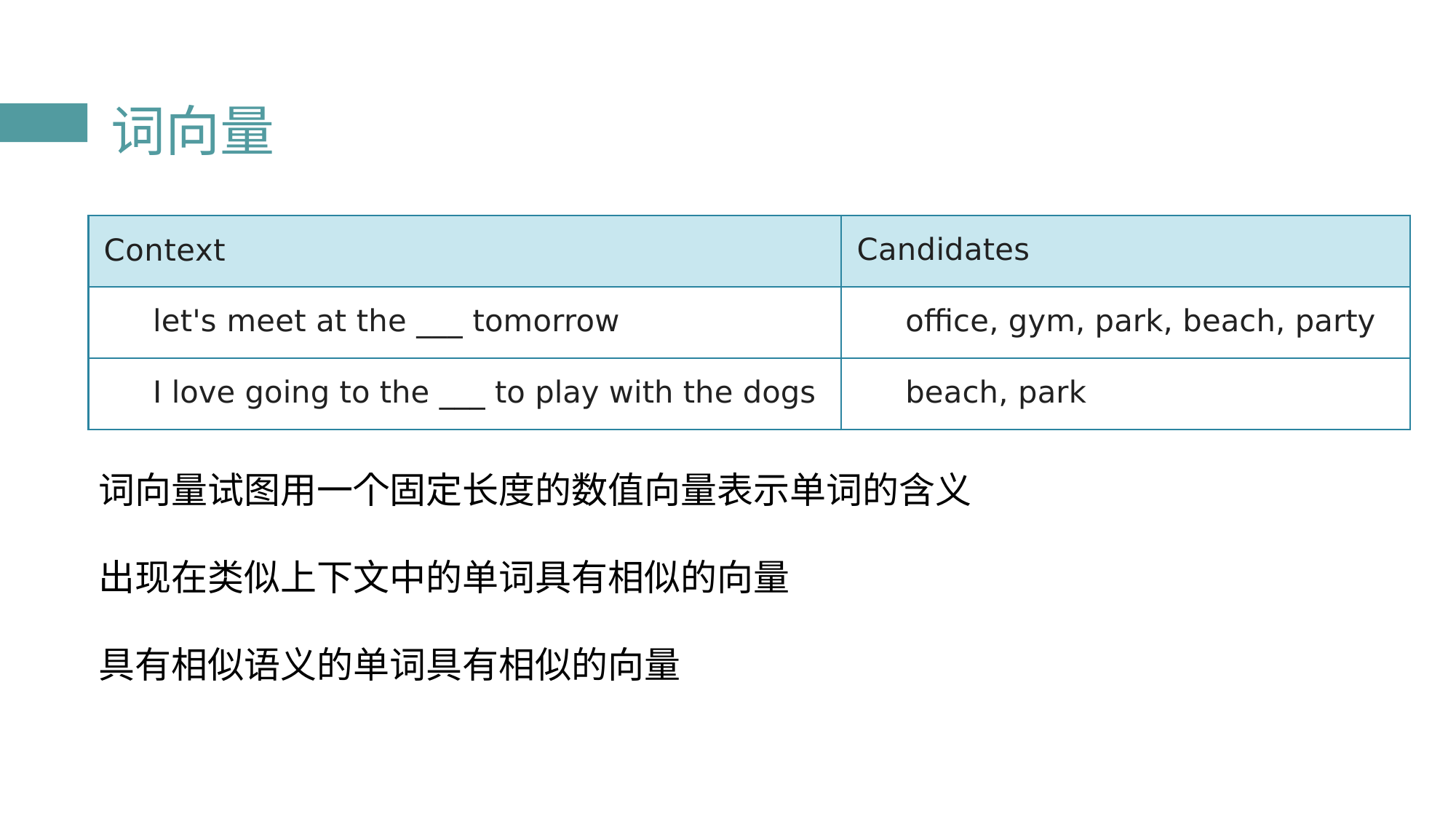

# 词向量

Candidates

Context

let's meet at the ___ tomorrow

office, gym, park, beach, party

I love going to the ___ to play with the dogs

beach, park

词向量试图用一个固定长度的数值向量表示单词的含义

出现在类似上下文中的单词具有相似的向量

具有相似语义的单词具有相似的向量